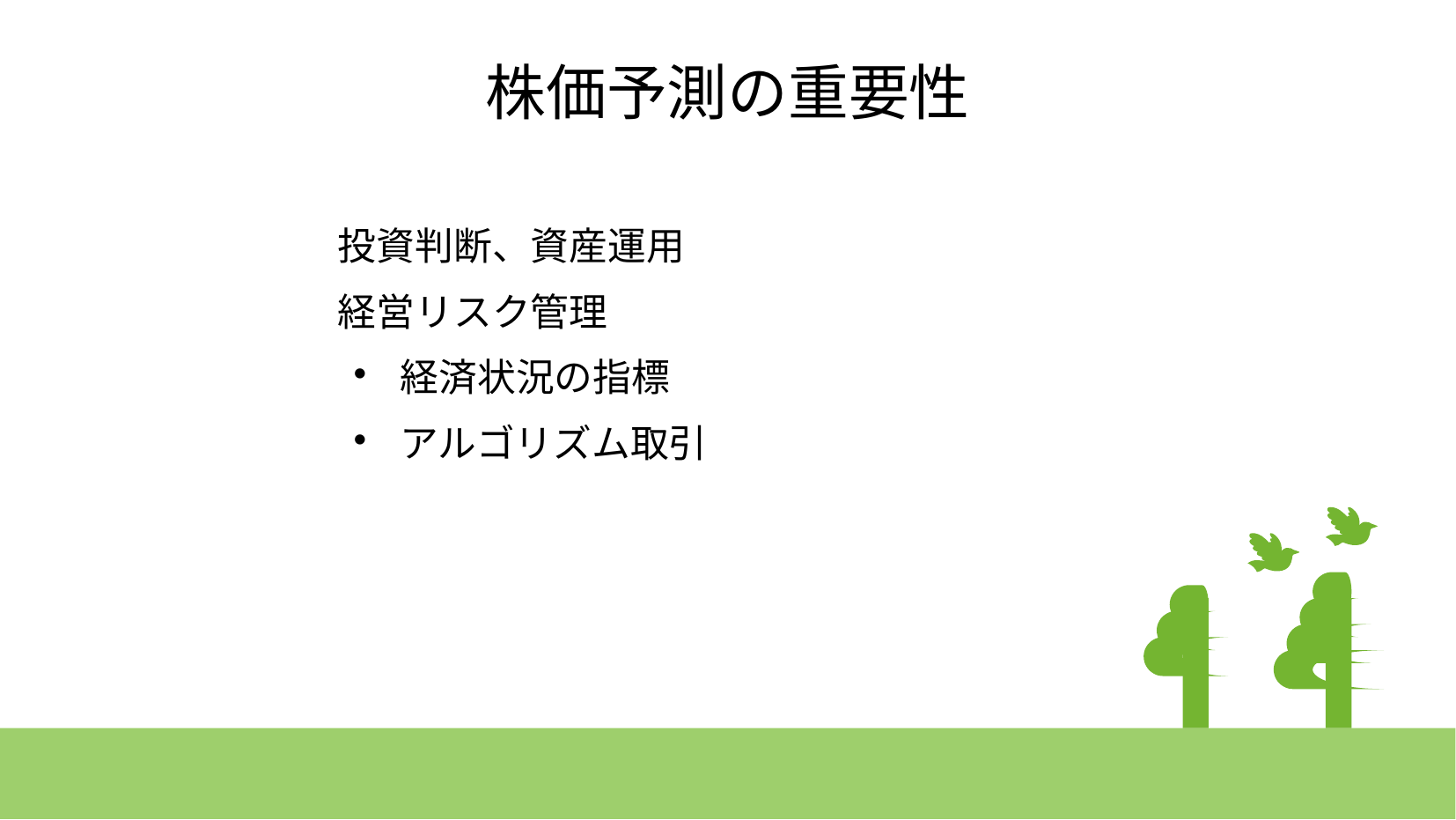

# 株価予測の重要性

投資判断、資産運用
経営リスク管理
経済状況の指標
アルゴリズム取引